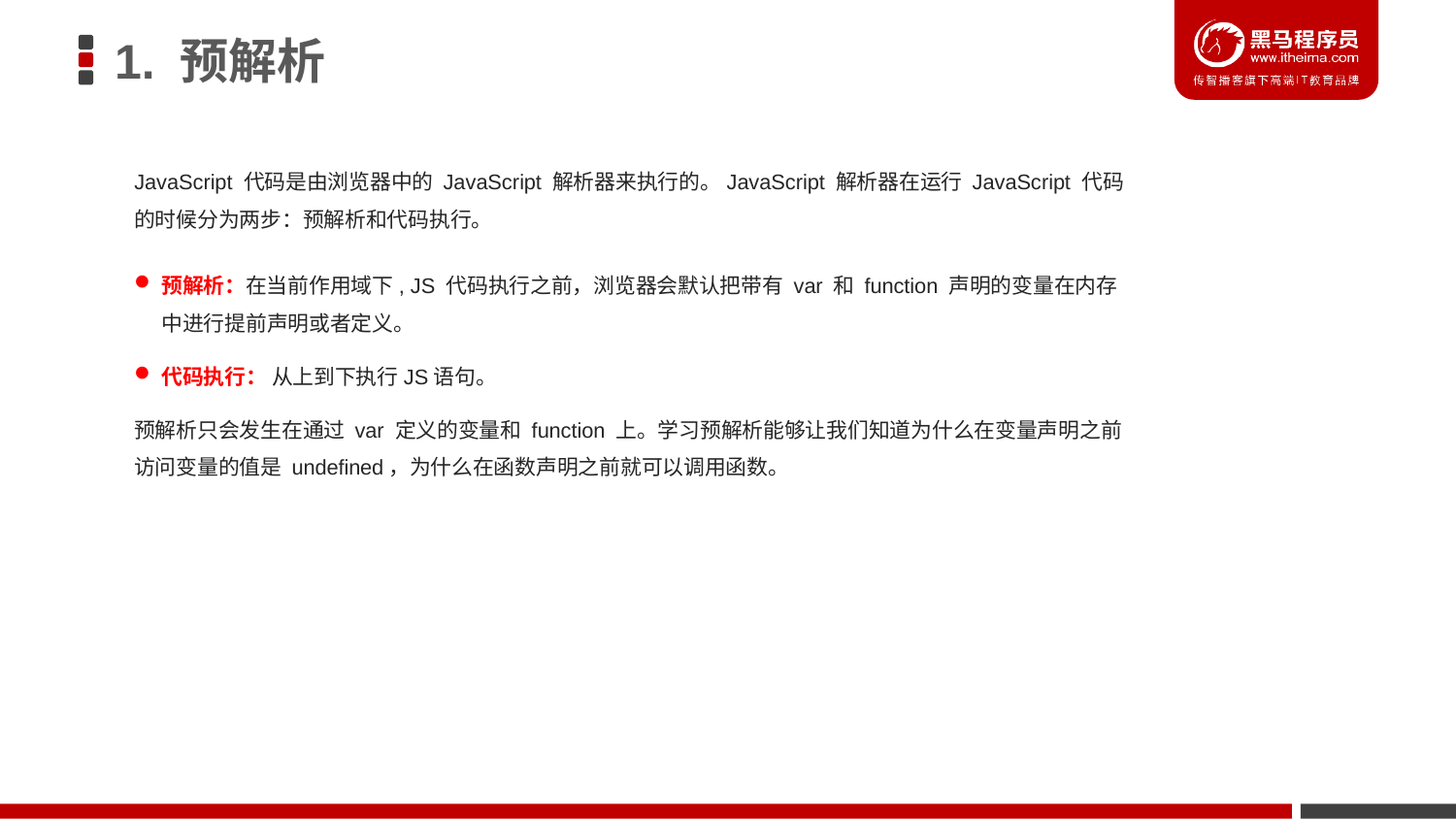

# 1. 预解析
JavaScript 代码是由浏览器中的 JavaScript 解析器来执行的。JavaScript 解析器在运行 JavaScript 代码的时候分为两步：预解析和代码执行。
预解析：在当前作用域下, JS 代码执行之前，浏览器会默认把带有 var 和 function 声明的变量在内存中进行提前声明或者定义。
代码执行： 从上到下执行JS语句。
预解析只会发生在通过 var 定义的变量和 function 上。学习预解析能够让我们知道为什么在变量声明之前访问变量的值是 undefined，为什么在函数声明之前就可以调用函数。